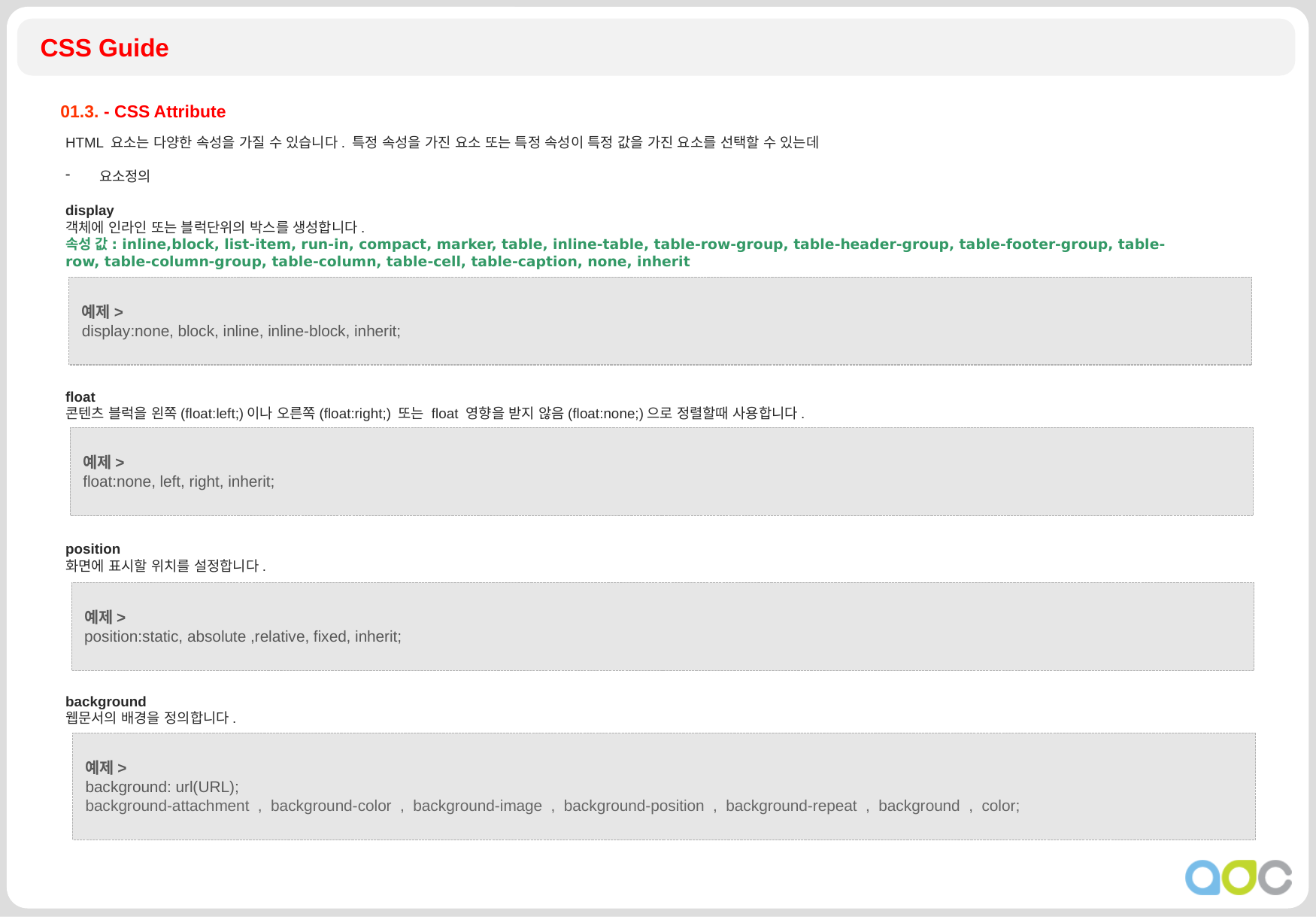

CSS Guide
01.3. - CSS Attribute
HTML 요소는 다양한 속성을 가질 수 있습니다. 특정 속성을 가진 요소 또는 특정 속성이 특정 값을 가진 요소를 선택할 수 있는데

 요소정의

display
객체에 인라인 또는 블럭단위의 박스를 생성합니다.
속성 값: inline,block, list-item, run-in, compact, marker, table, inline-table, table-row-group, table-header-group, table-footer-group, table-row, table-column-group, table-column, table-cell, table-caption, none, inherit

float
콘텐츠 블럭을 왼쪽(float:left;)이나 오른쪽(float:right;) 또는 float 영향을 받지 않음(float:none;)으로 정렬할때 사용합니다.

position
화면에 표시할 위치를 설정합니다.

background
웹문서의 배경을 정의합니다.

예제>
display:none, block, inline, inline-block, inherit;

예제>
float:none, left, right, inherit;

예제>
position:static, absolute ,relative, fixed, inherit;

예제>
background: url(URL);
background-attachment  ,  background-color  ,  background-image  ,  background-position  ,  background-repeat  ,  background  ,  color;